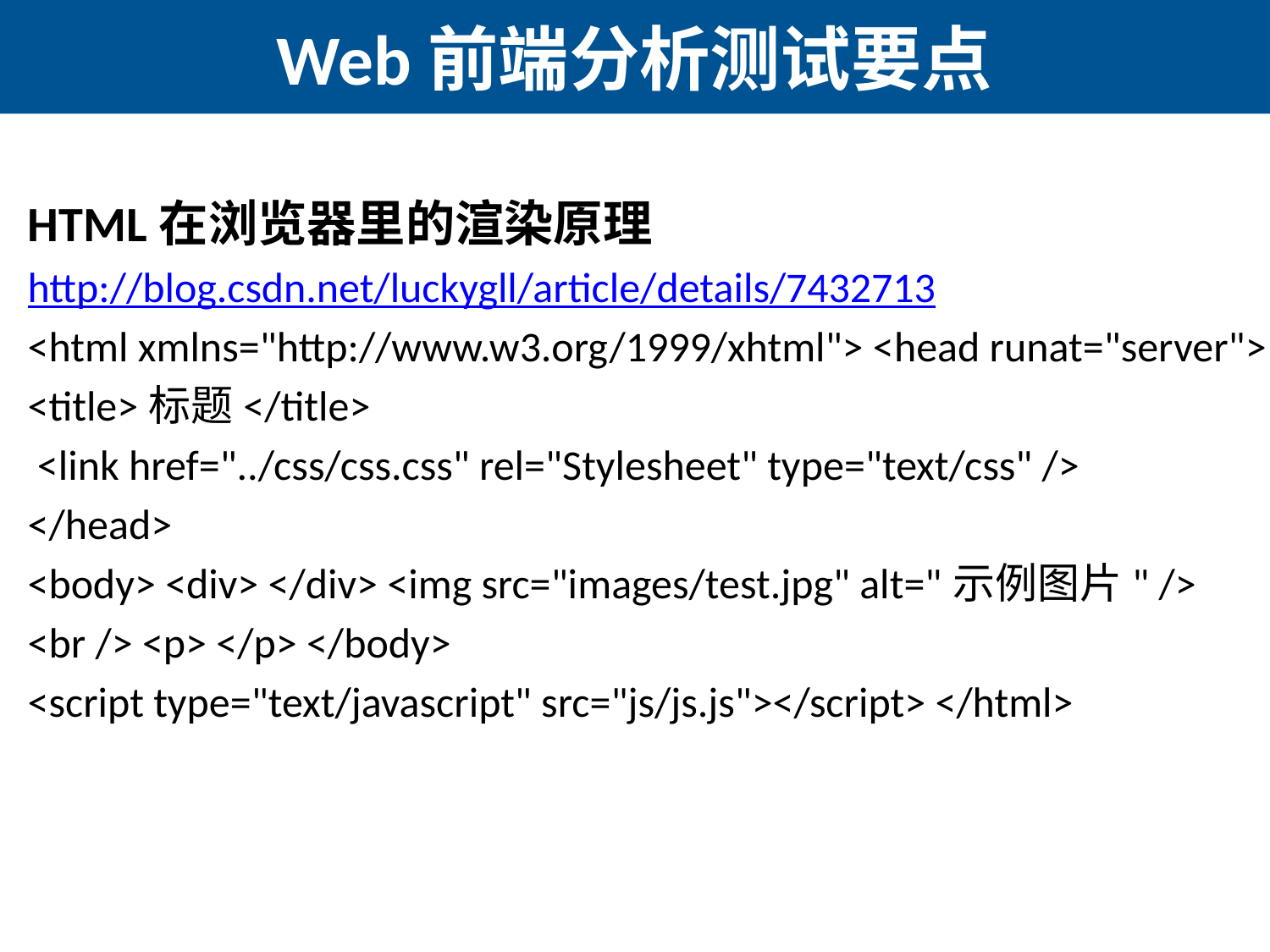

# Web前端分析测试要点
HTML在浏览器里的渲染原理
http://blog.csdn.net/luckygll/article/details/7432713
<html xmlns="http://www.w3.org/1999/xhtml"> <head runat="server">
<title>标题</title>
 <link href="../css/css.css" rel="Stylesheet" type="text/css" />
</head>
<body> <div> </div> <img src="images/test.jpg" alt="示例图片" />
<br /> <p> </p> </body>
<script type="text/javascript" src="js/js.js"></script> </html>